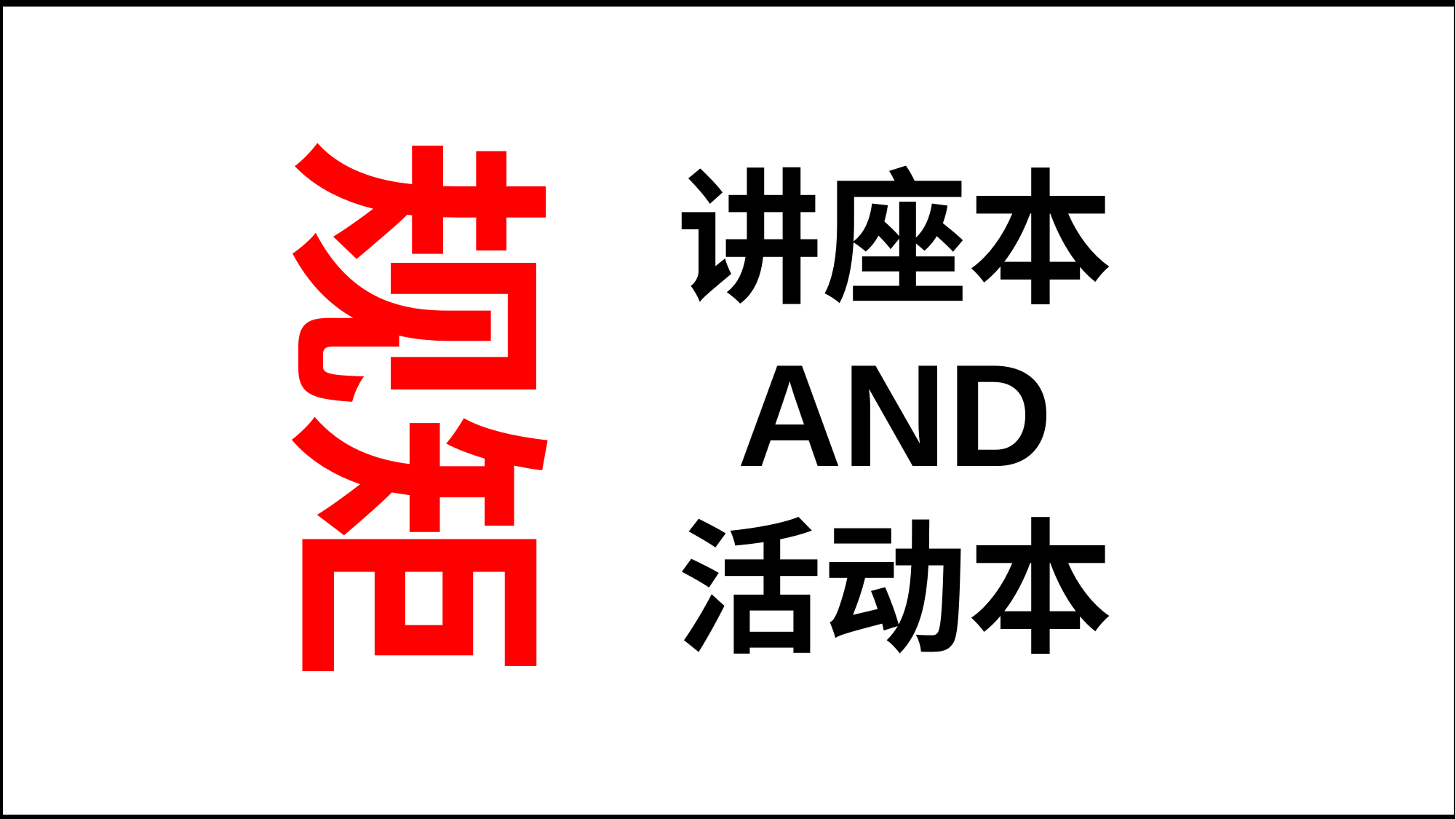

|  |
| --- |
|  |
| --- |
规矩
讲座本
AND
活动本